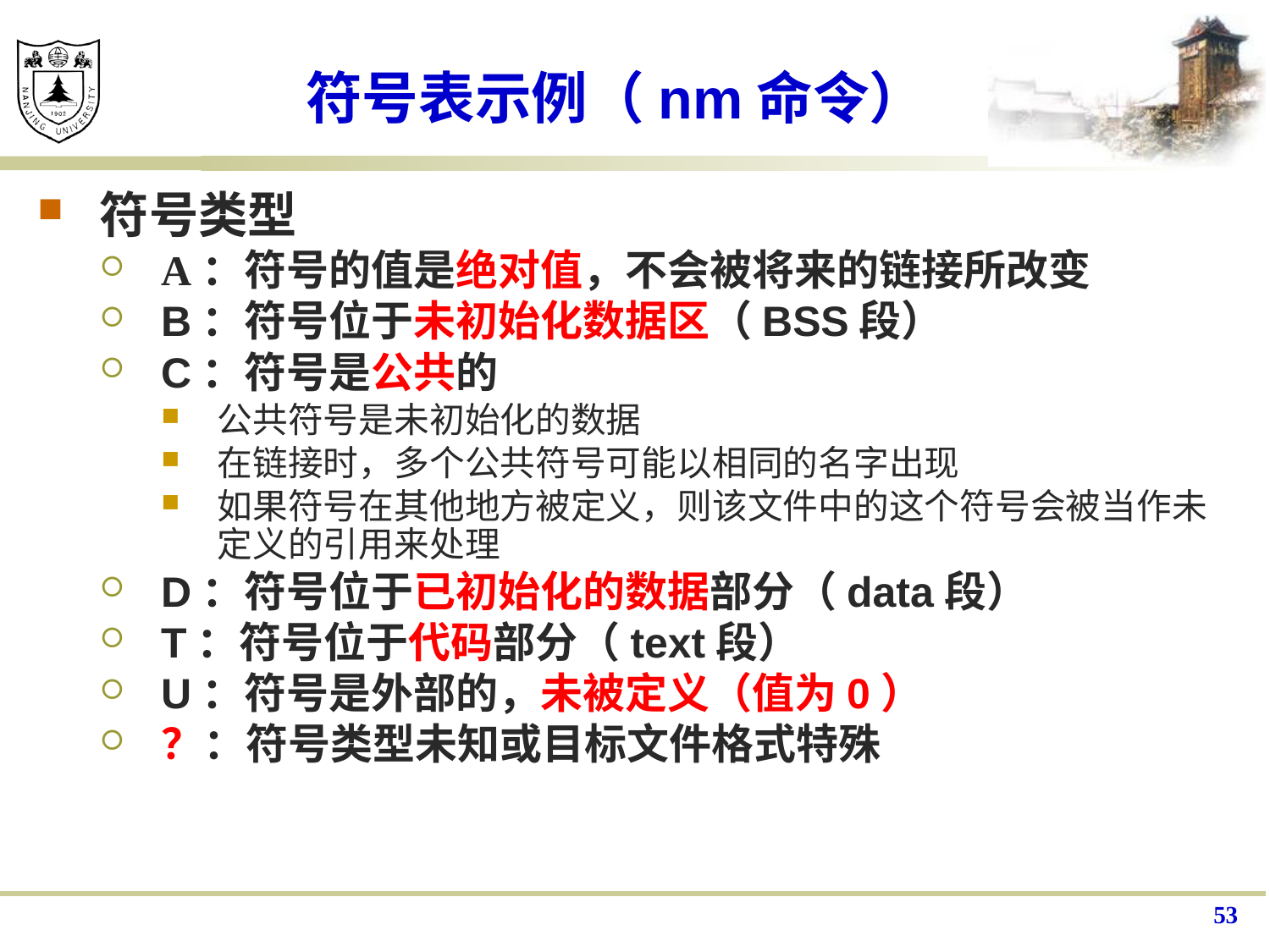

# 符号表示例（nm命令）
符号类型
A：符号的值是绝对值，不会被将来的链接所改变
B：符号位于未初始化数据区（BSS段）
C：符号是公共的
公共符号是未初始化的数据
在链接时，多个公共符号可能以相同的名字出现
如果符号在其他地方被定义，则该文件中的这个符号会被当作未定义的引用来处理
D：符号位于已初始化的数据部分（data段）
T：符号位于代码部分（text段）
U：符号是外部的，未被定义（值为0）
？：符号类型未知或目标文件格式特殊
53